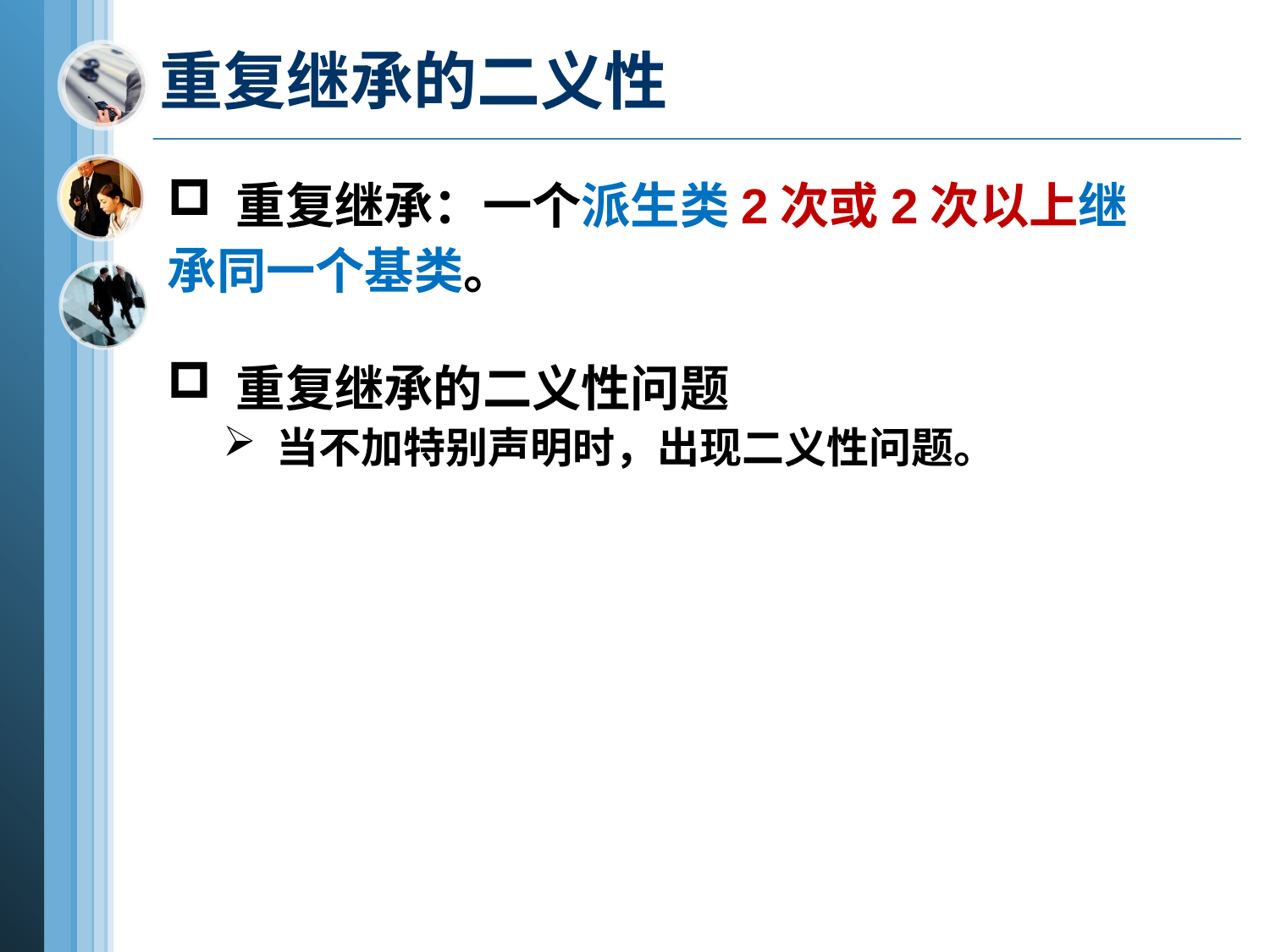

# 重复继承的二义性
 重复继承：一个派生类2次或2次以上继承同一个基类。
 重复继承的二义性问题
 当不加特别声明时，出现二义性问题。